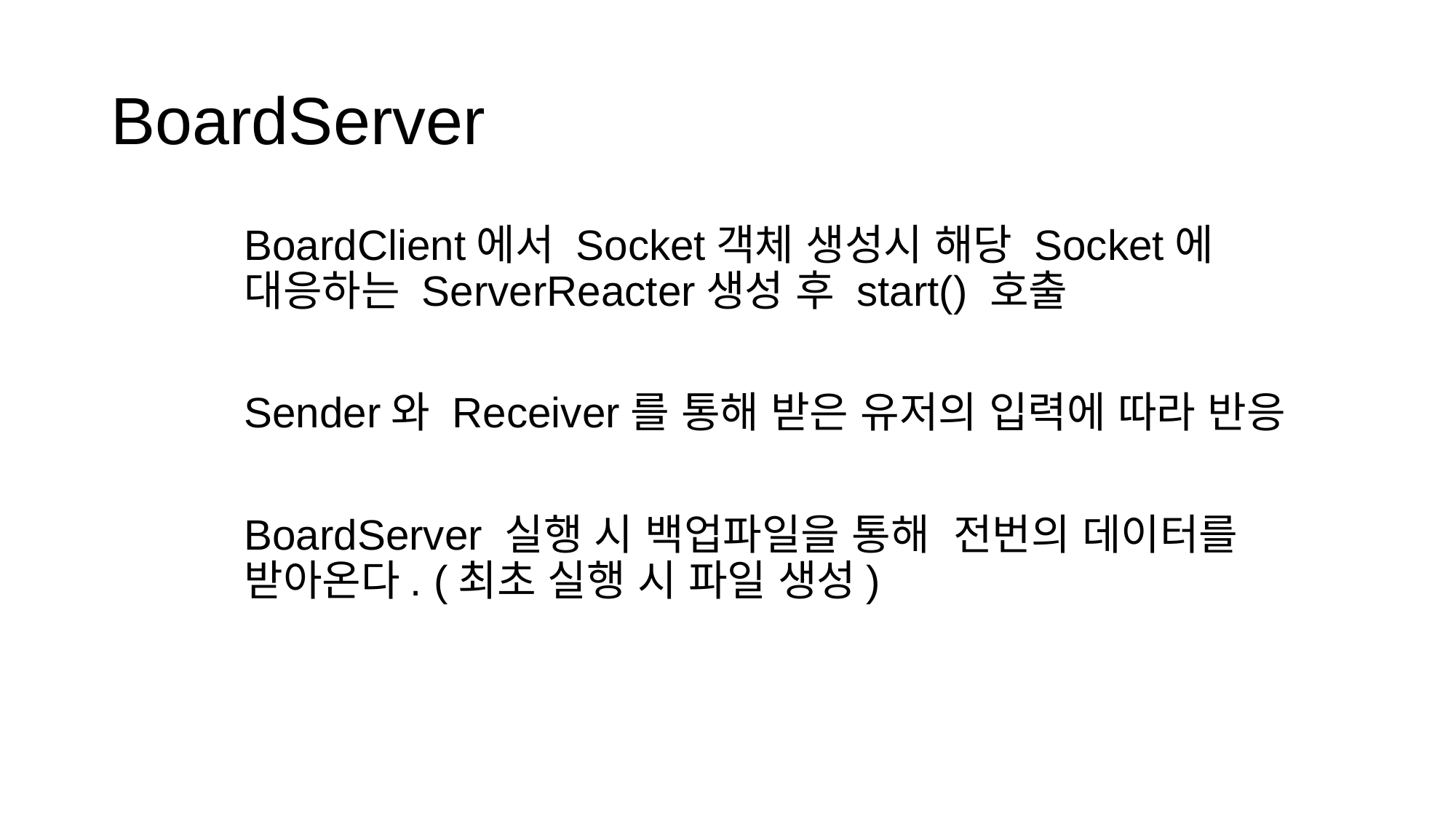

# BoardServer
BoardClient에서 Socket객체 생성시 해당 Socket에 대응하는 ServerReacter생성 후 start() 호출

Sender와 Receiver를 통해 받은 유저의 입력에 따라 반응

BoardServer 실행 시 백업파일을 통해  전번의 데이터를 받아온다. (최초 실행 시 파일 생성)